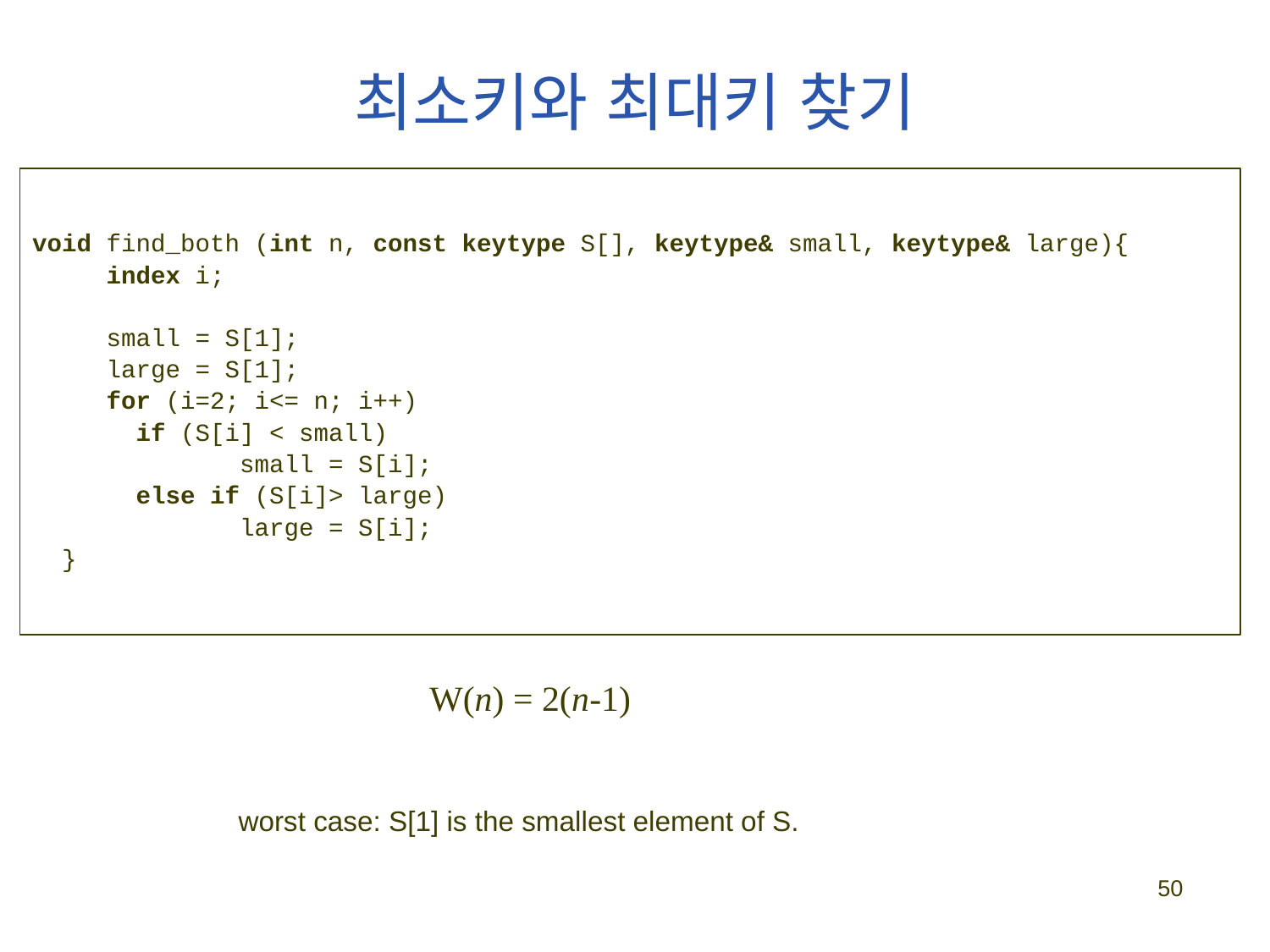

최소키와 최대키 찾기
void find_both (int n, const keytype S[], keytype& small, keytype& large){
     index i;

     small = S[1];
     large = S[1];
     for (i=2; i<= n; i++)
       if (S[i] < small)
              small = S[i];
       else if (S[i]> large)
              large = S[i];
  }
W(n) = 2(n-1)
worst case: S[1] is the smallest element of S.
50